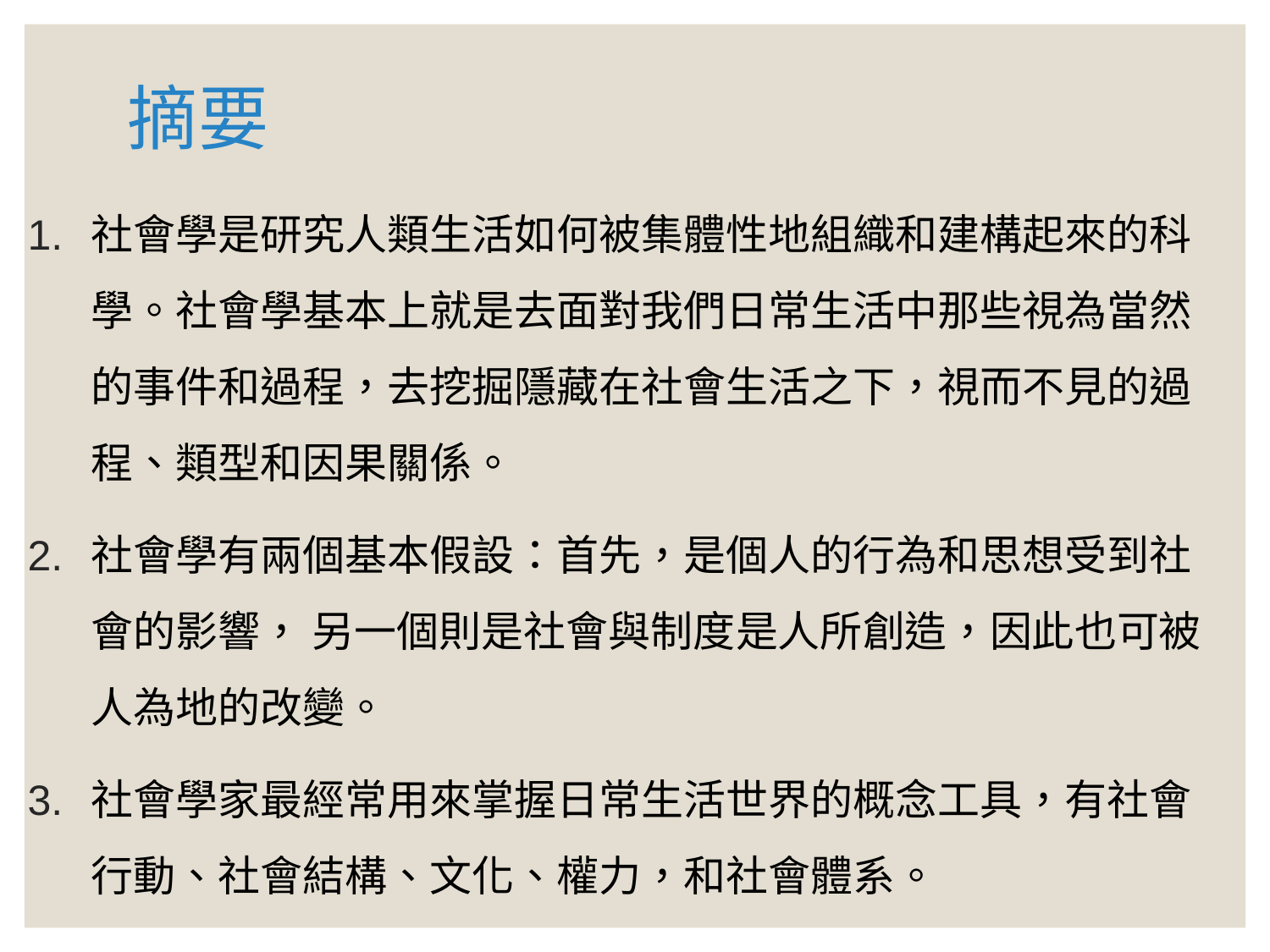

# 摘要
社會學是研究人類生活如何被集體性地組織和建構起來的科學。社會學基本上就是去面對我們日常生活中那些視為當然的事件和過程，去挖掘隱藏在社會生活之下，視而不見的過程、類型和因果關係。
社會學有兩個基本假設：首先，是個人的行為和思想受到社會的影響， 另一個則是社會與制度是人所創造，因此也可被人為地的改變。
社會學家最經常用來掌握日常生活世界的概念工具，有社會行動、社會結構、文化、權力，和社會體系。